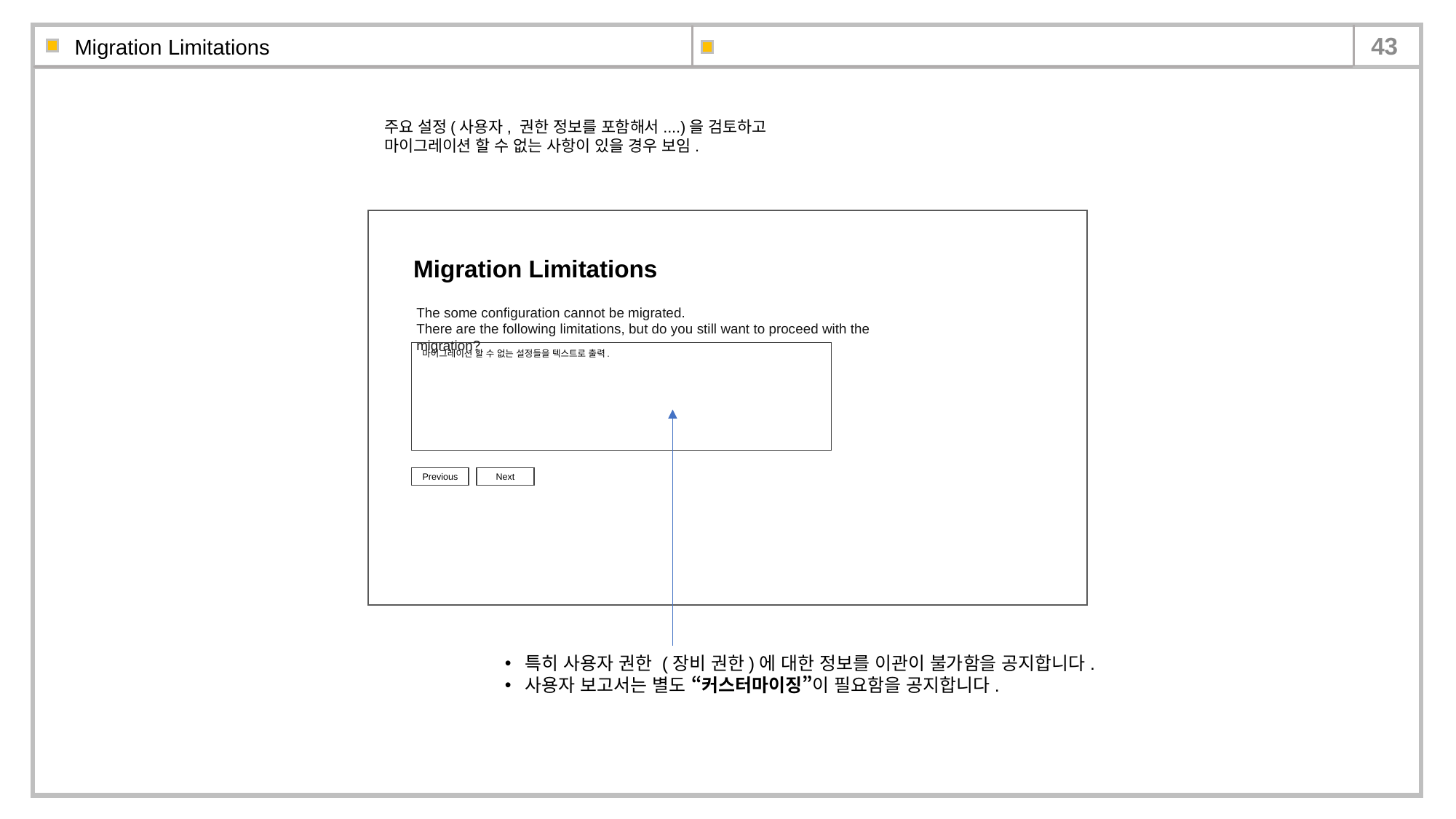

# Migration Limitations
주요 설정(사용자, 권한 정보를 포함해서....)을 검토하고
마이그레이션 할 수 없는 사항이 있을 경우 보임.

Migration Limitations
The some configuration cannot be migrated.
There are the following limitations, but do you still want to proceed with the migration?
마이그레이션 할 수 없는 설정들을 텍스트로 출력.
Previous
Next
특히 사용자 권한 (장비 권한)에 대한 정보를 이관이 불가함을 공지합니다.
사용자 보고서는 별도 “커스터마이징”이 필요함을 공지합니다.